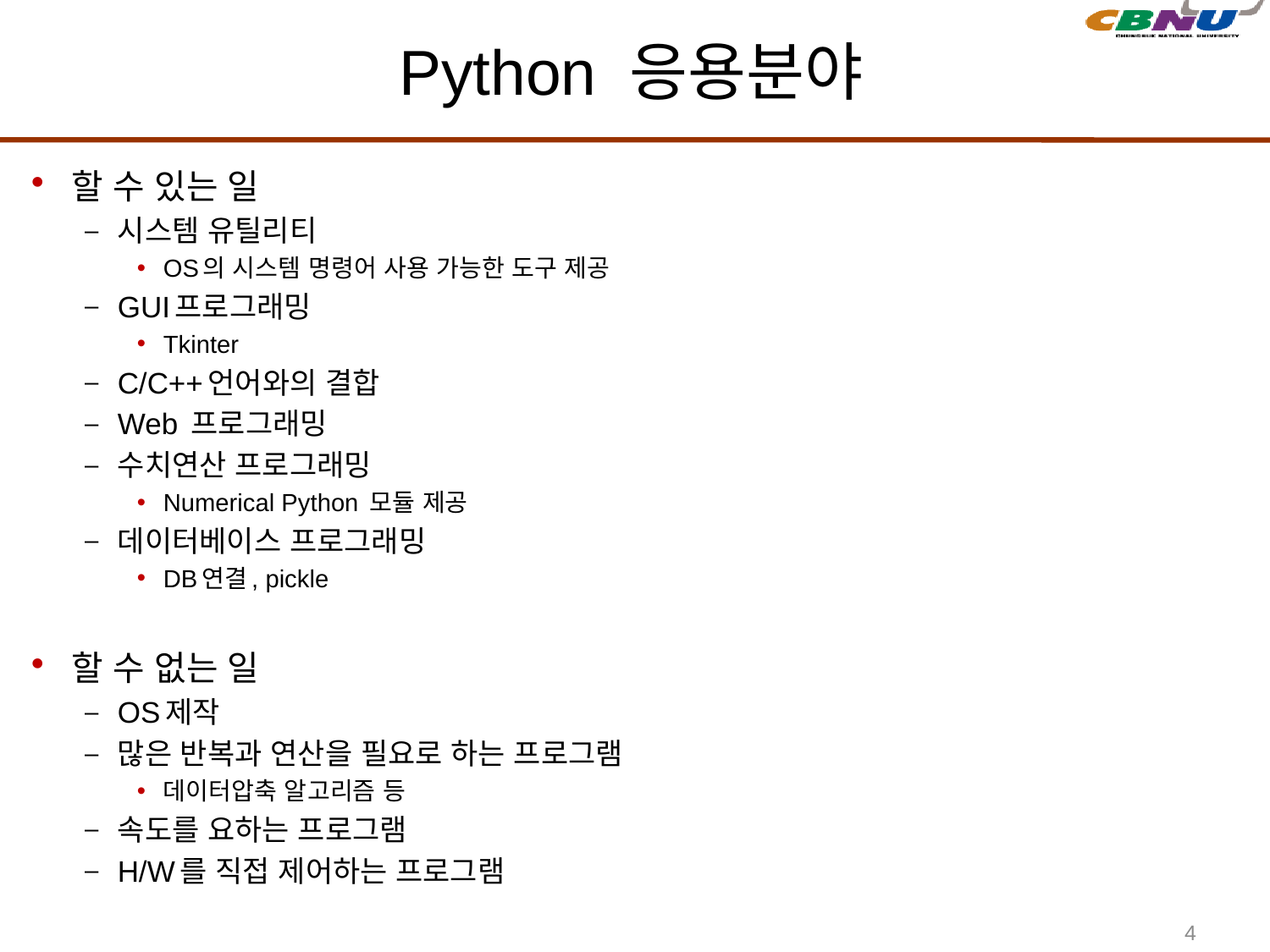

# Python 응용분야
할 수 있는 일
시스템 유틸리티
OS의 시스템 명령어 사용 가능한 도구 제공
GUI프로그래밍
Tkinter
C/C++언어와의 결합
Web 프로그래밍
수치연산 프로그래밍
Numerical Python 모듈 제공
데이터베이스 프로그래밍
DB연결, pickle

할 수 없는 일
OS제작
많은 반복과 연산을 필요로 하는 프로그램
데이터압축 알고리즘 등
속도를 요하는 프로그램
H/W를 직접 제어하는 프로그램
4